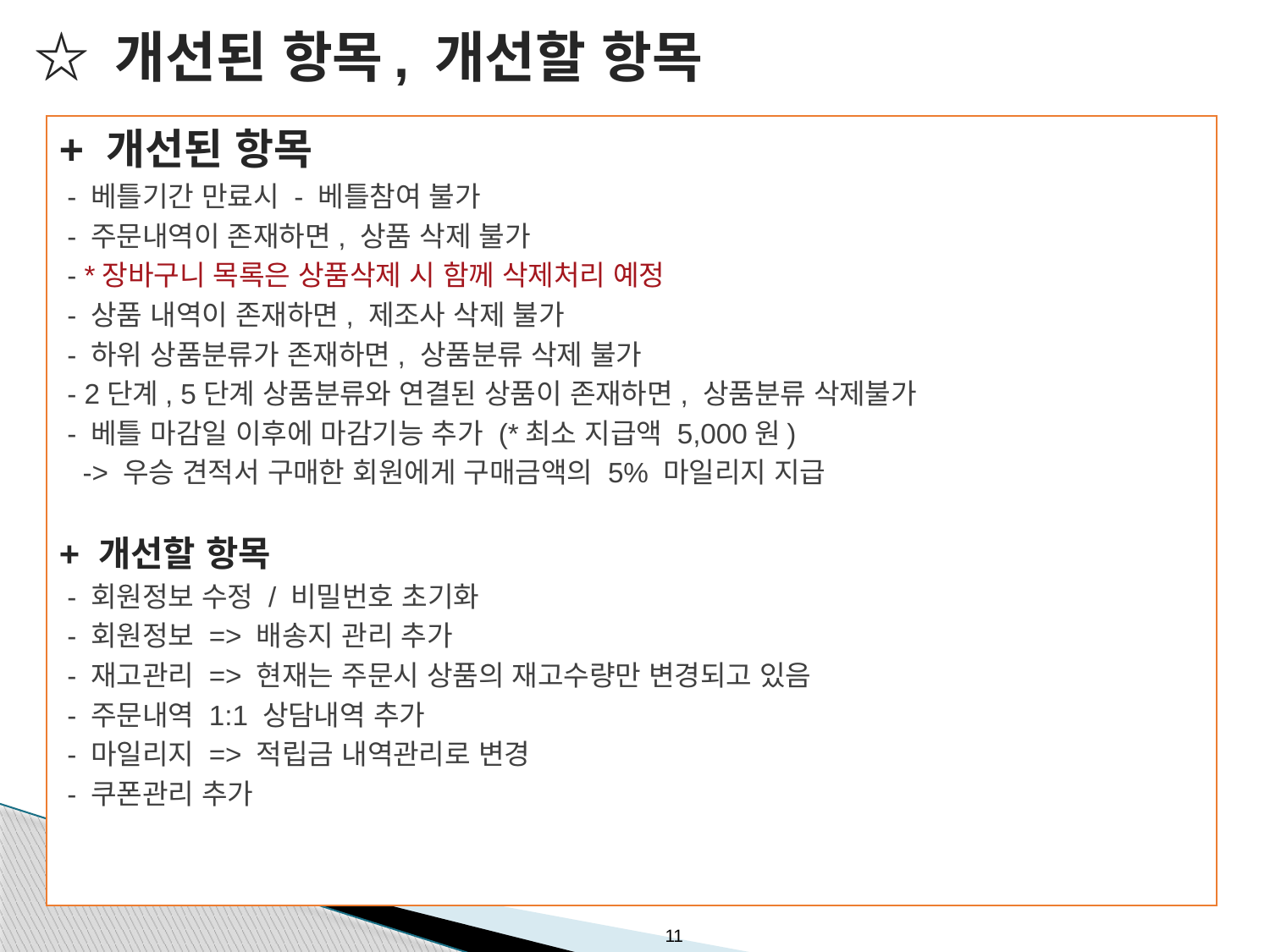

# ☆ 개선된 항목, 개선할 항목
+ 개선된 항목
 - 베틀기간 만료시 - 베틀참여 불가
 - 주문내역이 존재하면, 상품 삭제 불가
 - *장바구니 목록은 상품삭제 시 함께 삭제처리 예정
 - 상품 내역이 존재하면, 제조사 삭제 불가
 - 하위 상품분류가 존재하면, 상품분류 삭제 불가
 - 2단계, 5단계 상품분류와 연결된 상품이 존재하면, 상품분류 삭제불가
 - 베틀 마감일 이후에 마감기능 추가 (*최소 지급액 5,000원)
   -> 우승 견적서 구매한 회원에게 구매금액의 5% 마일리지 지급

+ 개선할 항목
 - 회원정보 수정 / 비밀번호 초기화
 - 회원정보 => 배송지 관리 추가
 - 재고관리 => 현재는 주문시 상품의 재고수량만 변경되고 있음
 - 주문내역 1:1 상담내역 추가
 - 마일리지 => 적립금 내역관리로 변경
 - 쿠폰관리 추가

11